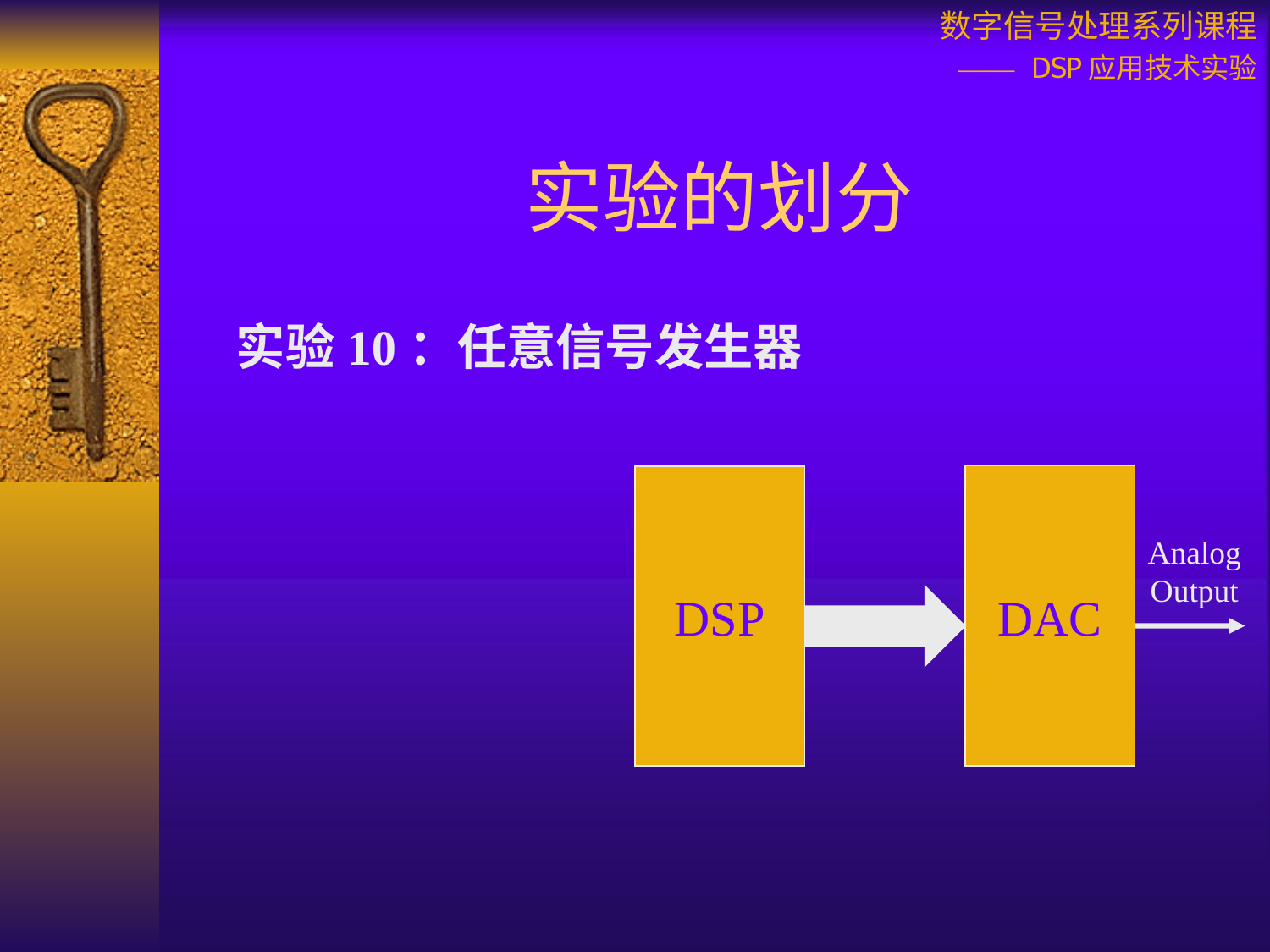

# 实验的划分
实验10：任意信号发生器
DAC
DSP
Analog
Output